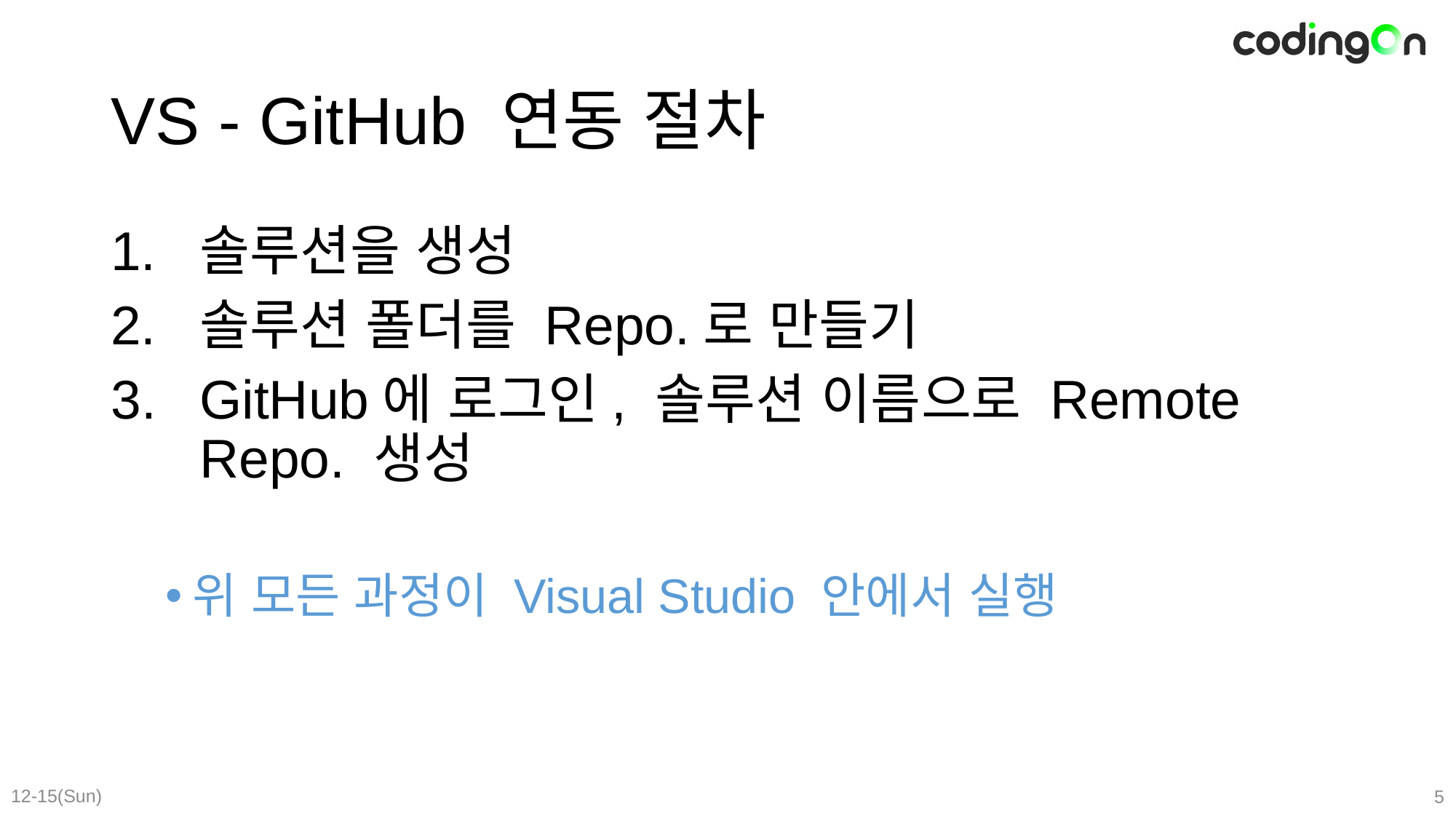

# VS - GitHub 연동 절차
솔루션을 생성
솔루션 폴더를 Repo.로 만들기
GitHub에 로그인, 솔루션 이름으로 Remote Repo. 생성

위 모든 과정이 Visual Studio 안에서 실행
12-15(Sun)
5